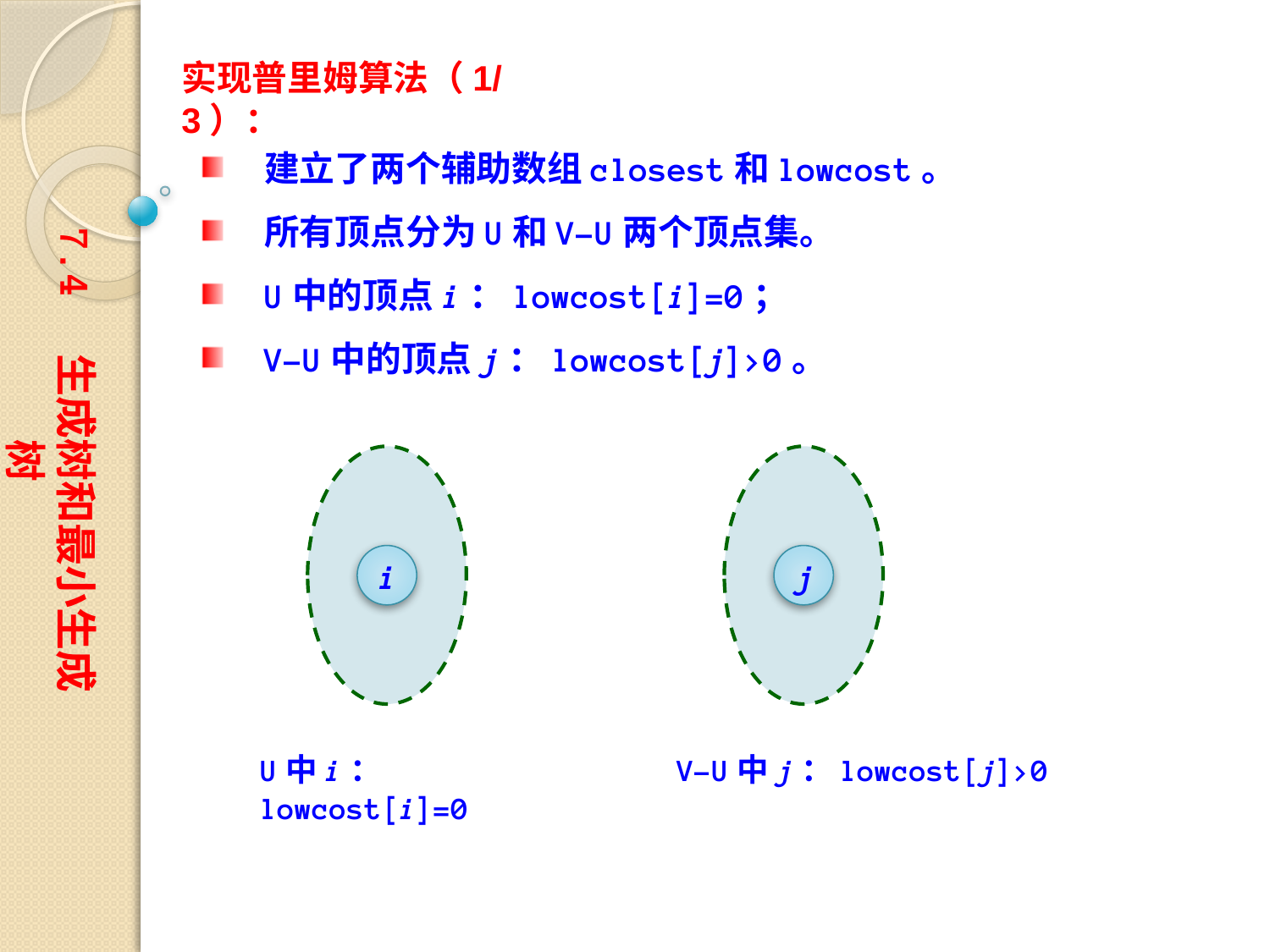

实现普里姆算法（1/3）：
建立了两个辅助数组closest和lowcost。
所有顶点分为U和V-U两个顶点集。
U中的顶点i：lowcost[i]=0；
V-U中的顶点j：lowcost[j]>0。
7.4  生成树和最小生成树

i
j
U中i：lowcost[i]=0
V-U中j：lowcost[j]>0